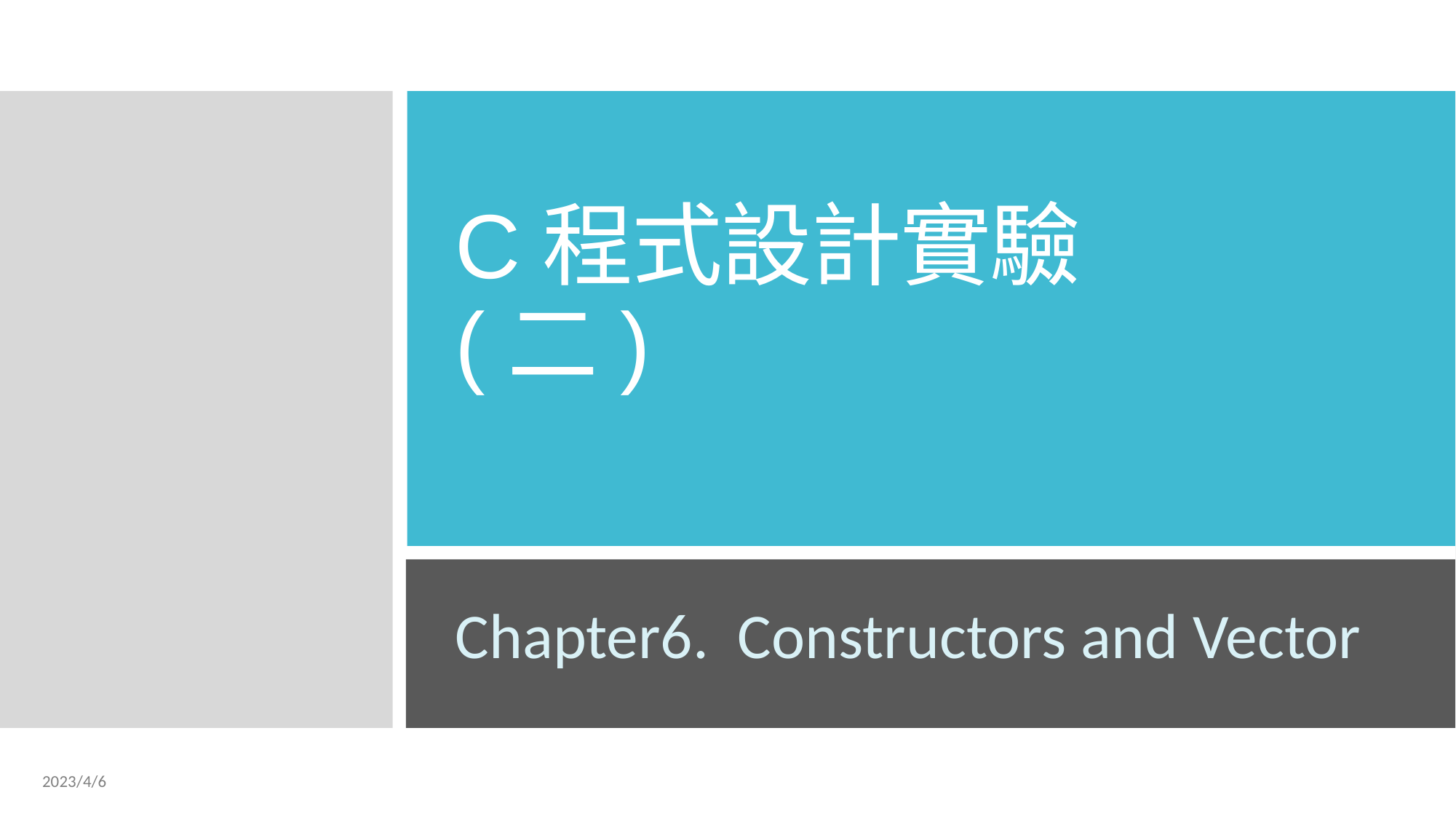

# C程式設計實驗(二)

Chapter6.  Constructors and Vector
2023/4/6
1